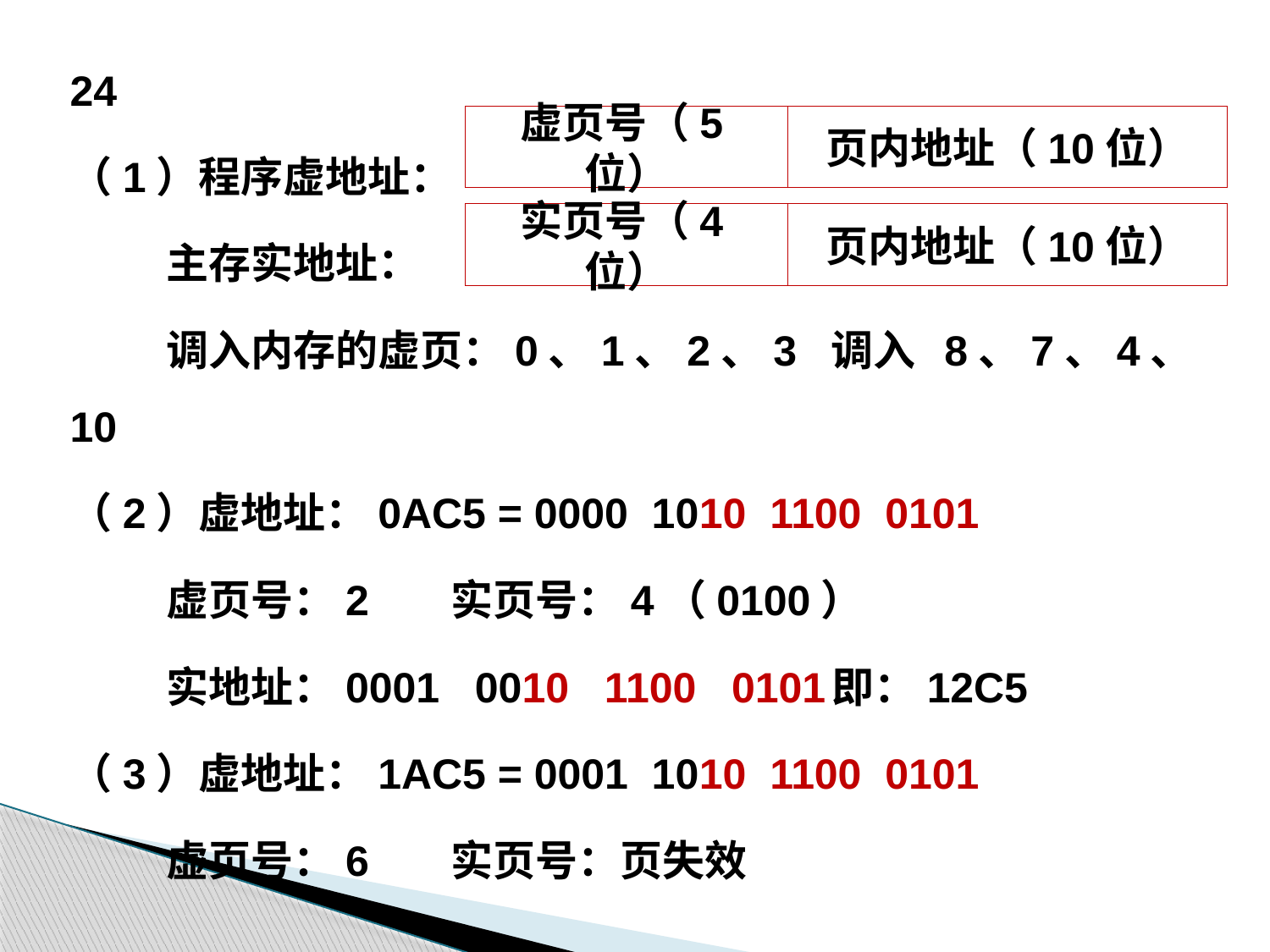

24
（1）程序虚地址：
         主存实地址：
         调入内存的虚页：0、1、2、3  调入  8、7、4、10
（2）虚地址：0AC5 = 0000  1010  1100  0101
         虚页号：2	实页号：4（0100）
         实地址：0001   0010   1100   0101	即：12C5
（3）虚地址：1AC5 = 0001  1010  1100  0101
         虚页号：6	实页号：页失效
虚页号（5位）
页内地址（10位）
实页号（4位）
页内地址（10位）